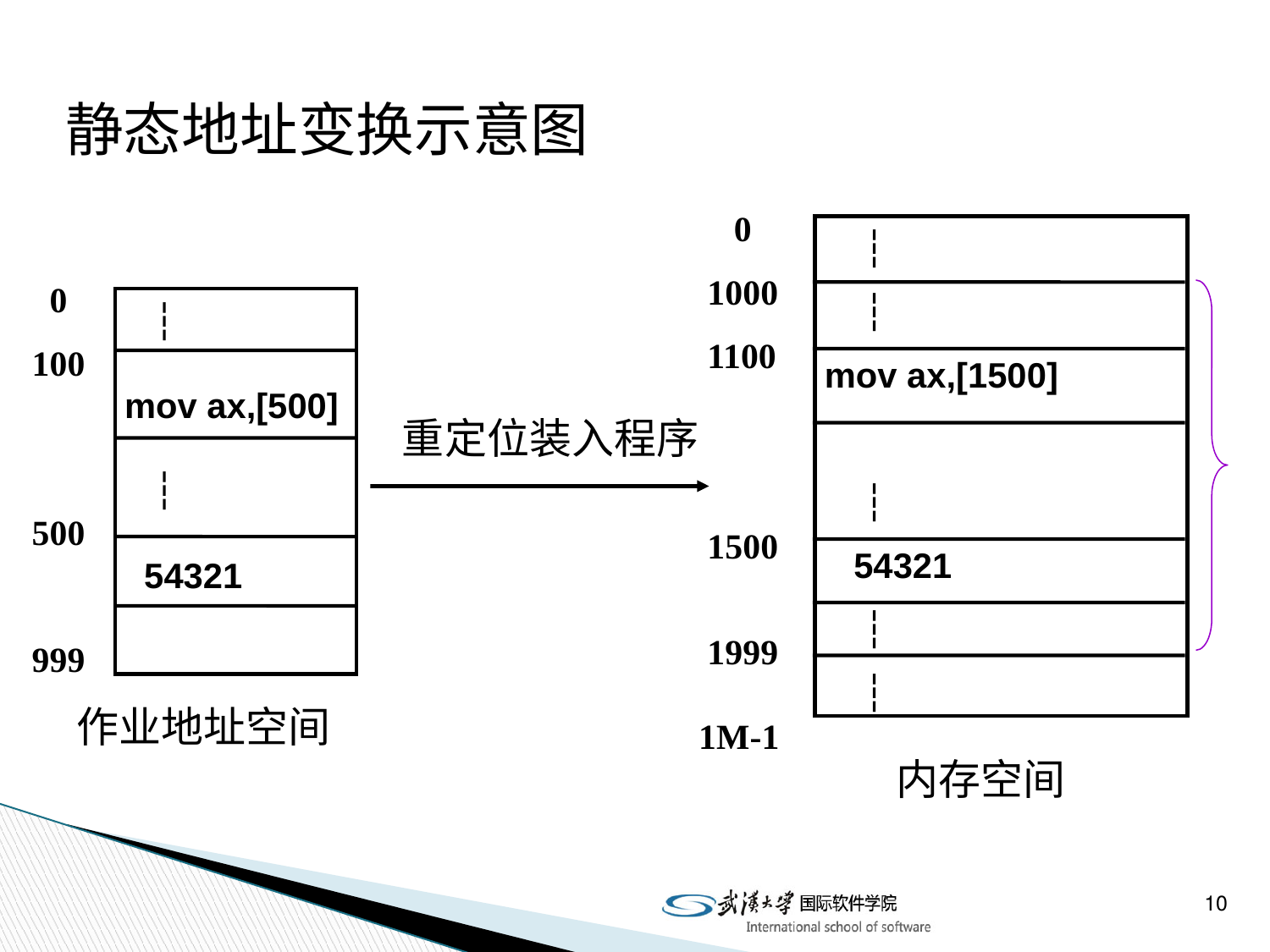

静态地址变换示意图
    0

 1000

 1100

 1500

 1999

1M-1
     ┆

     ┆

 mov ax,[1500]

     ┆

    54321

     ┆

     ┆
  0

100

500

999

    ┆

 mov ax,[500]

    ┆

   54321

重定位装入程序

作业地址空间
内存空间